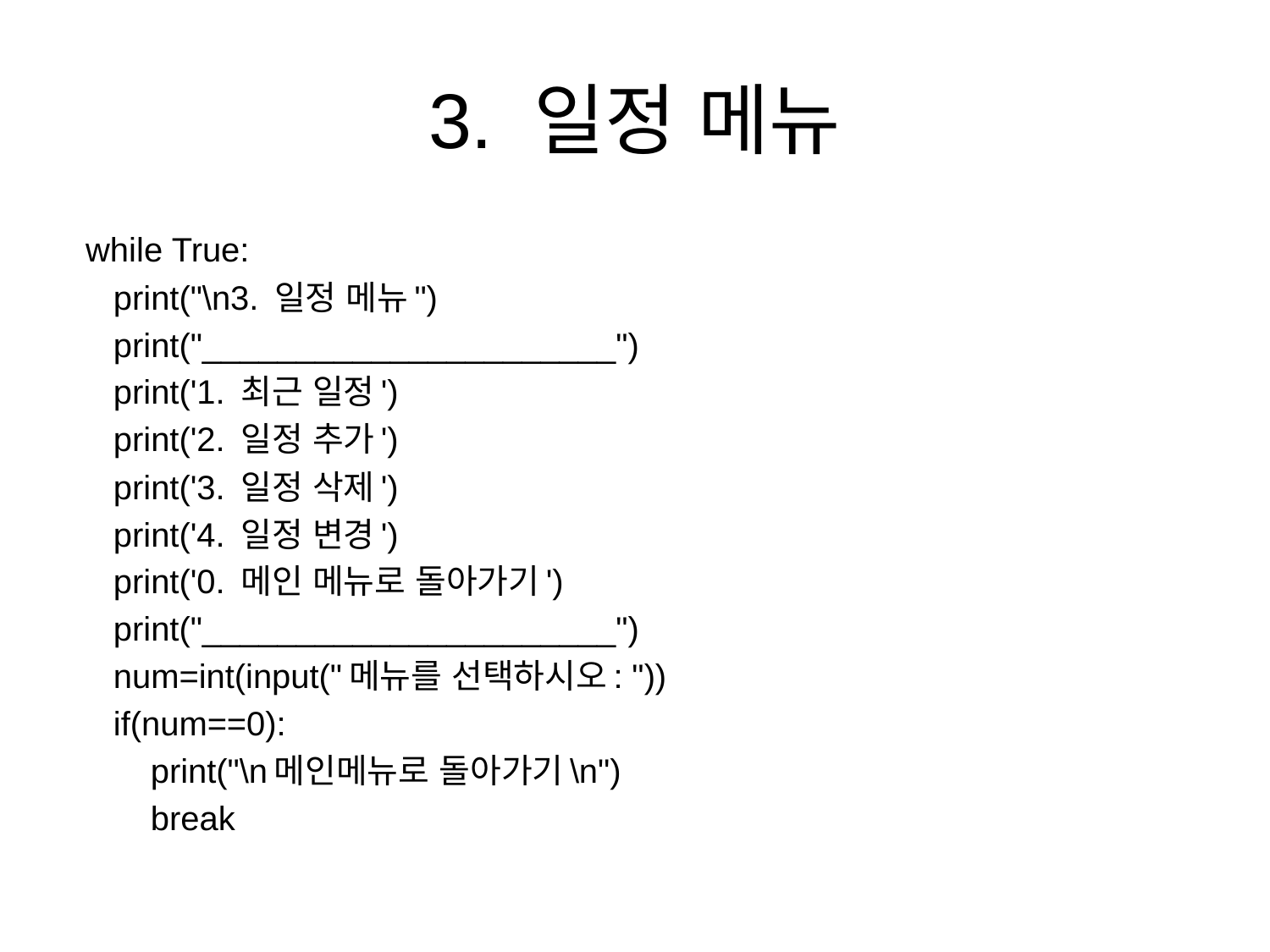

# 3. 일정 메뉴
 while True:
    print("\n3. 일정 메뉴")
    print("______________________")
    print('1. 최근 일정')
    print('2. 일정 추가')
    print('3. 일정 삭제')
    print('4. 일정 변경')
    print('0. 메인 메뉴로 돌아가기')
    print("______________________")
    num=int(input("메뉴를 선택하시오: "))
    if(num==0):
        print("\n메인메뉴로 돌아가기\n")
        break